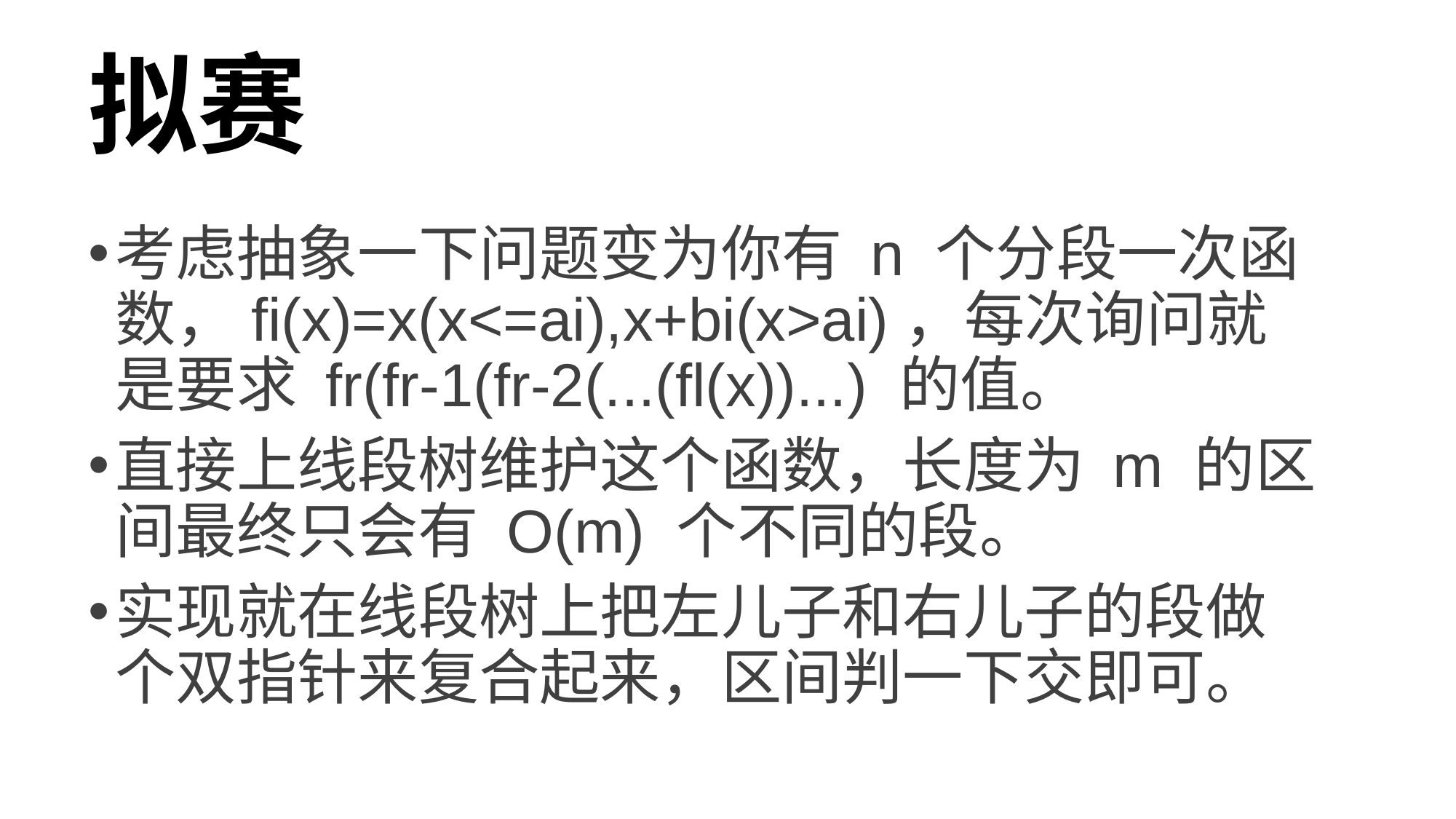

# 拟赛
考虑抽象一下问题变为你有 n 个分段一次函数，fi(x)=x(x<=ai),x+bi(x>ai)，每次询问就是要求 fr(fr-1(fr-2(...(fl(x))...) 的值。
直接上线段树维护这个函数，长度为 m 的区间最终只会有 O(m) 个不同的段。
实现就在线段树上把左儿子和右儿子的段做个双指针来复合起来，区间判一下交即可。